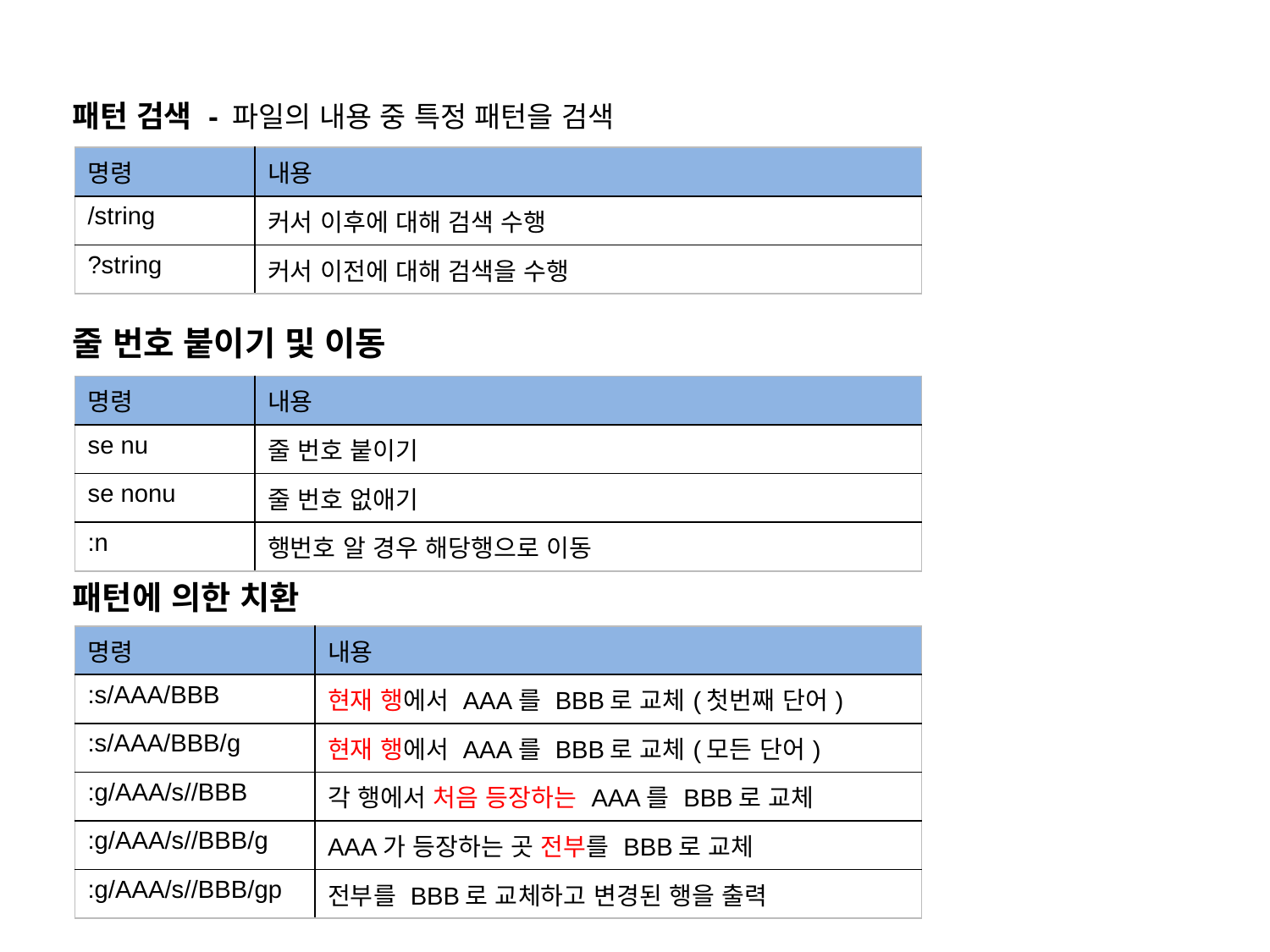

패턴 검색 - 파일의 내용 중 특정 패턴을 검색
| 명령 | 내용 |
| --- | --- |
| /string | 커서 이후에 대해 검색 수행 |
| ?string | 커서 이전에 대해 검색을 수행 |
줄 번호 붙이기 및 이동

| 명령 | 내용 |
| --- | --- |
| se nu | 줄 번호 붙이기 |
| se nonu | 줄 번호 없애기 |
| :n | 행번호 알 경우 해당행으로 이동 |
패턴에 의한 치환

| 명령 | 내용 |
| --- | --- |
| :s/AAA/BBB | 현재 행에서 AAA를 BBB로 교체(첫번째 단어) |
| :s/AAA/BBB/g | 현재 행에서 AAA를 BBB로 교체(모든 단어) |
| :g/AAA/s//BBB | 각 행에서 처음 등장하는 AAA를 BBB로 교체 |
| :g/AAA/s//BBB/g | AAA가 등장하는 곳 전부를 BBB로 교체 |
| :g/AAA/s//BBB/gp | 전부를 BBB로 교체하고 변경된 행을 출력 |